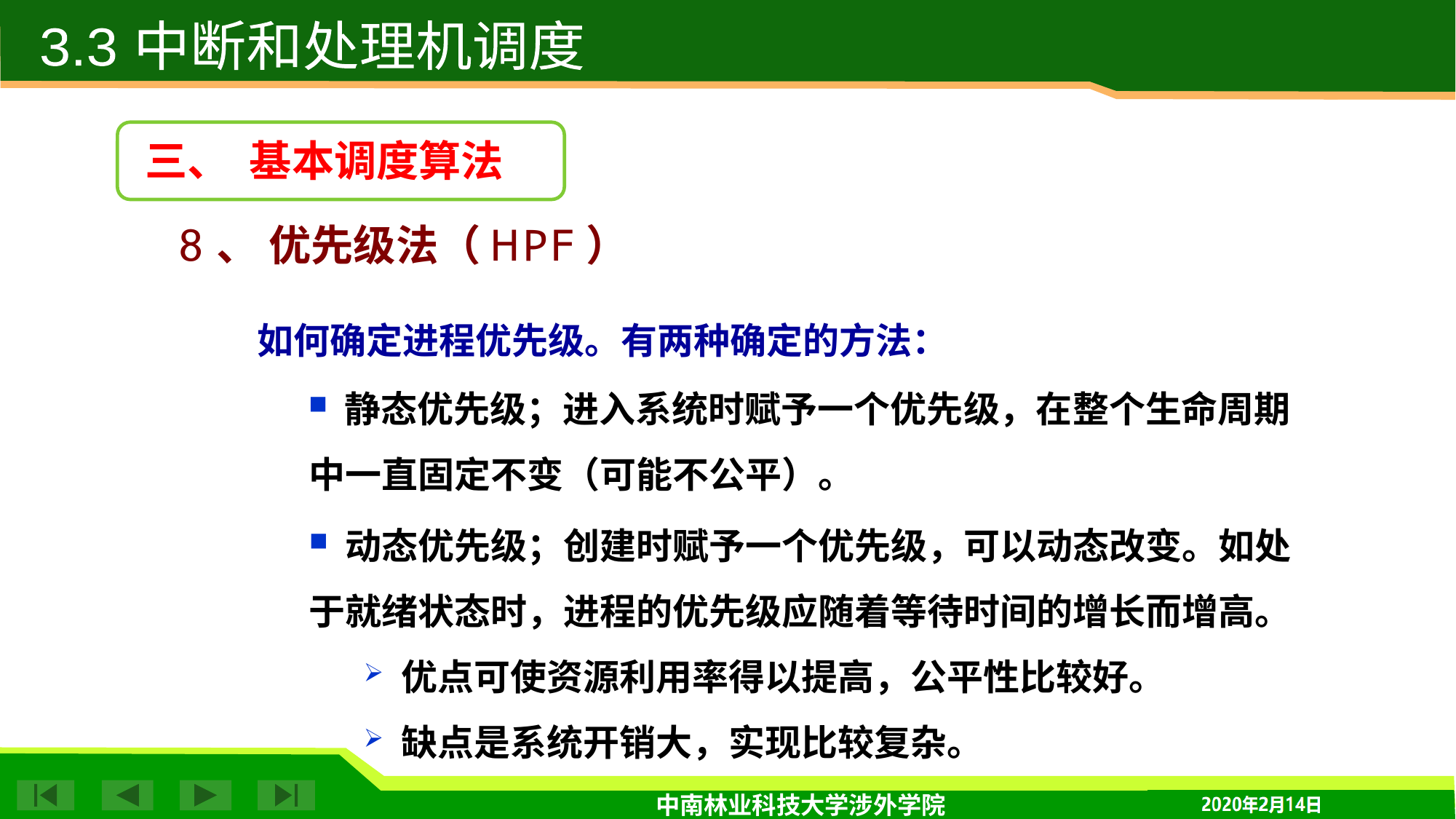

3.3 中断和处理机调度

三、  基本调度算法
8、 优先级法（HPF）
如何确定进程优先级。有两种确定的方法：
 静态优先级；进入系统时赋予一个优先级，在整个生命周期中一直固定不变（可能不公平）。

 动态优先级；创建时赋予一个优先级，可以动态改变。如处于就绪状态时，进程的优先级应随着等待时间的增长而增高。
 优点可使资源利用率得以提高，公平性比较好。
 缺点是系统开销大，实现比较复杂。